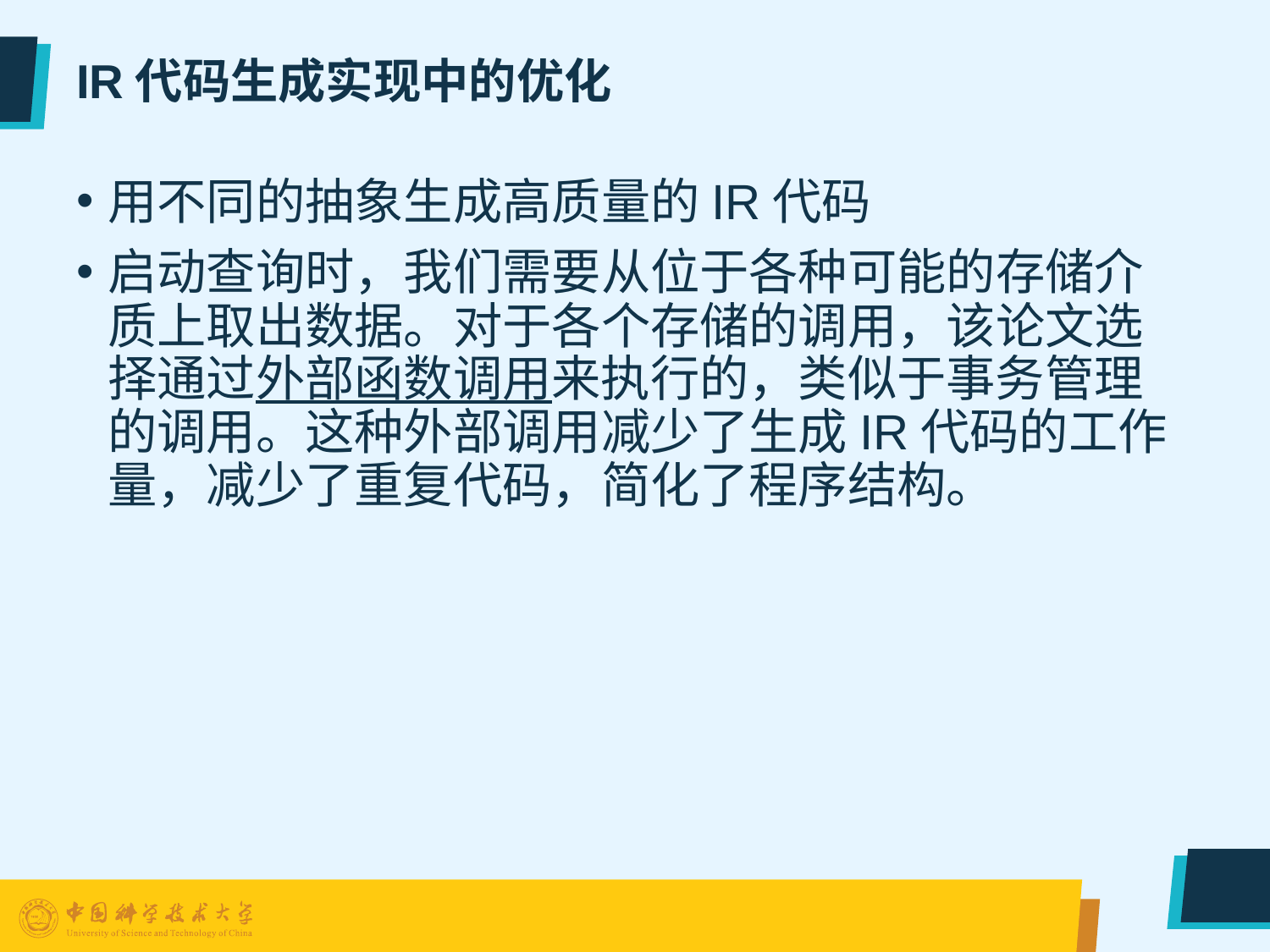

# IR代码生成实现中的优化
用不同的抽象生成高质量的IR代码
启动查询时，我们需要从位于各种可能的存储介质上取出数据。对于各个存储的调用，该论文选择通过外部函数调用来执行的，类似于事务管理的调用。这种外部调用减少了生成IR代码的工作量，减少了重复代码，简化了程序结构。